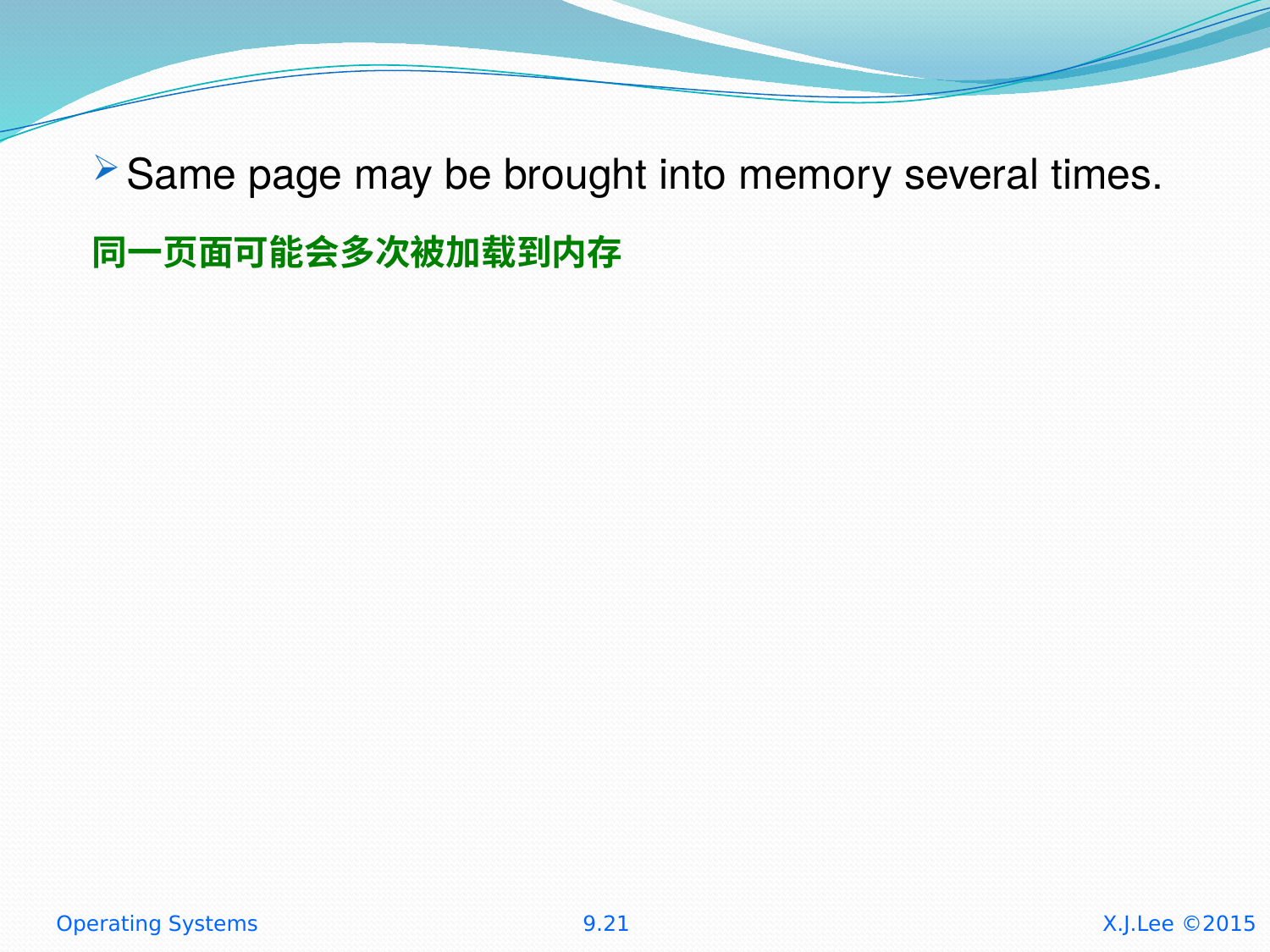

Same page may be brought into memory several times.
同一页面可能会多次被加载到内存
Operating Systems
9.21
X.J.Lee ©2015